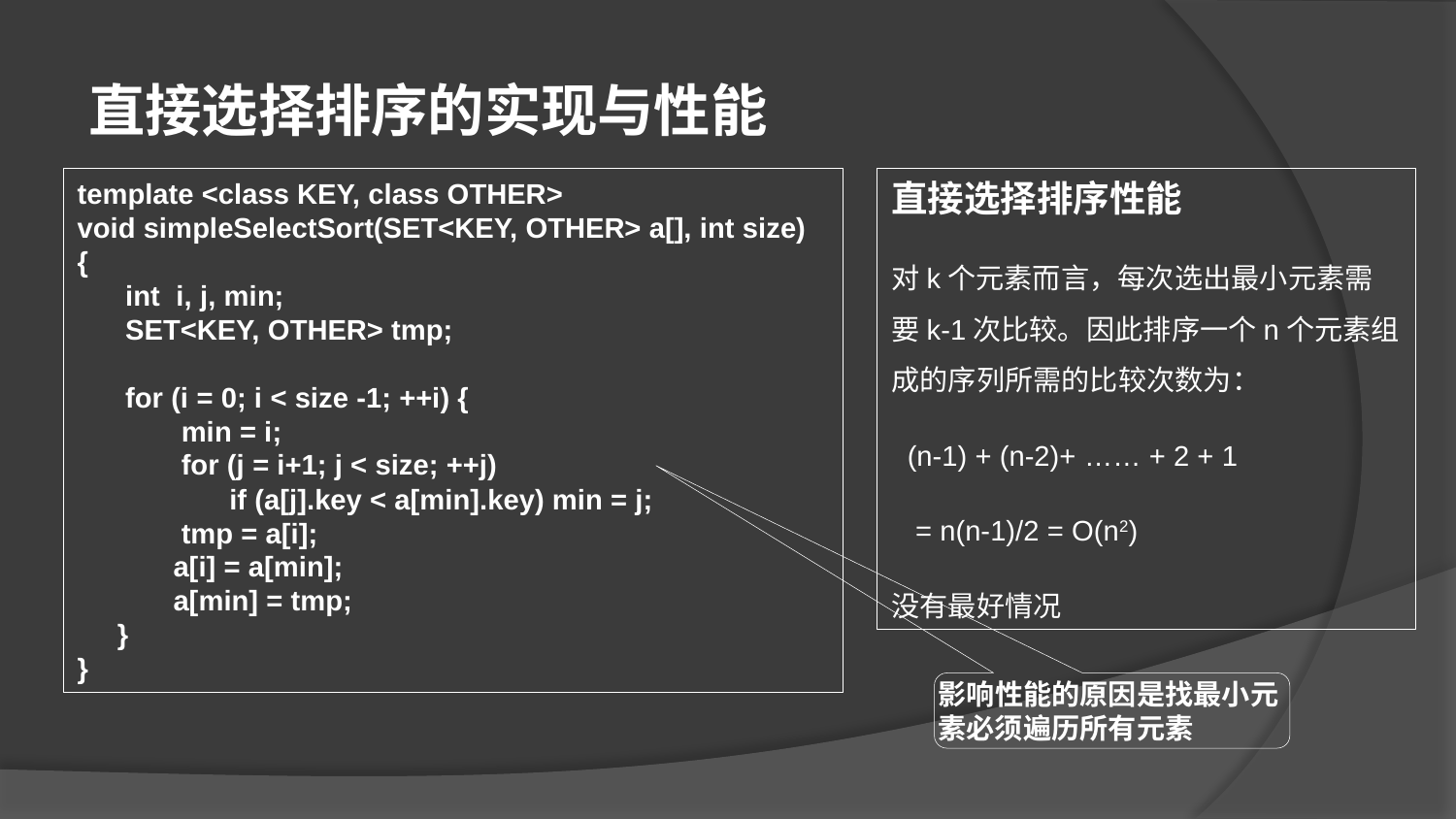

直接选择排序的实现与性能
template <class KEY, class OTHER>
void simpleSelectSort(SET<KEY, OTHER> a[], int size)
{
      int  i, j, min;
      SET<KEY, OTHER> tmp;

      for (i = 0; i < size -1; ++i) {
             min = i;
             for (j = i+1; j < size; ++j)
                   if (a[j].key < a[min].key) min = j;
             tmp = a[i];
            a[i] = a[min];
            a[min] = tmp;
     }
}
直接选择排序性能
对k个元素而言，每次选出最小元素需要k-1次比较。因此排序一个n个元素组成的序列所需的比较次数为：
  (n-1) + (n-2)+ …… + 2 + 1
   = n(n-1)/2 = O(n2)
没有最好情况
影响性能的原因是找最小元素必须遍历所有元素